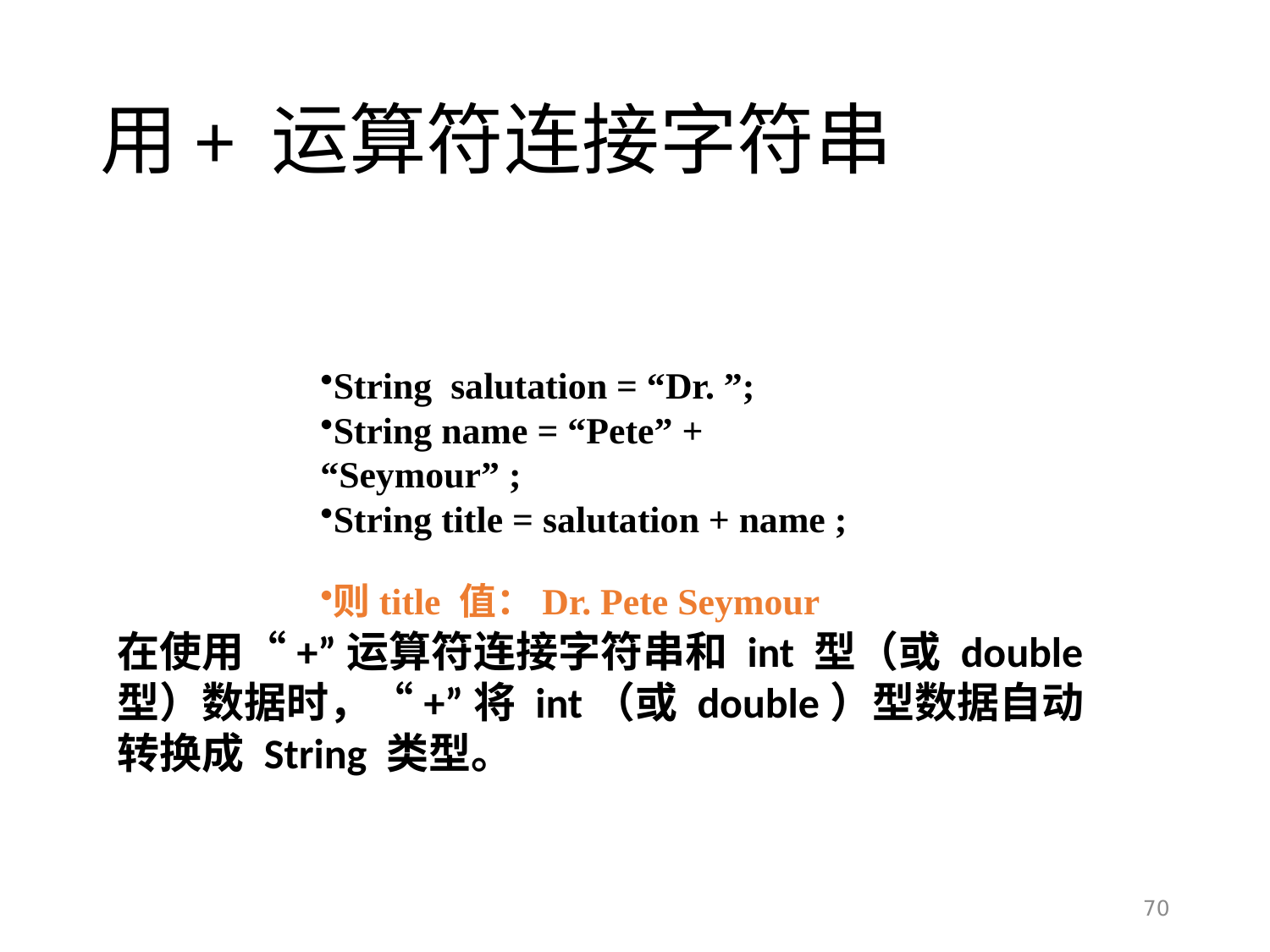

# 用+ 运算符连接字符串
String  salutation = “Dr. ”;
String name = “Pete” + “Seymour” ;
String title = salutation + name ;

则title 值：Dr. Pete Seymour

在使用“+”运算符连接字符串和 int 型（或 double 型）数据时，“+”将 int（或 double）型数据自动转换成 String 类型。
70